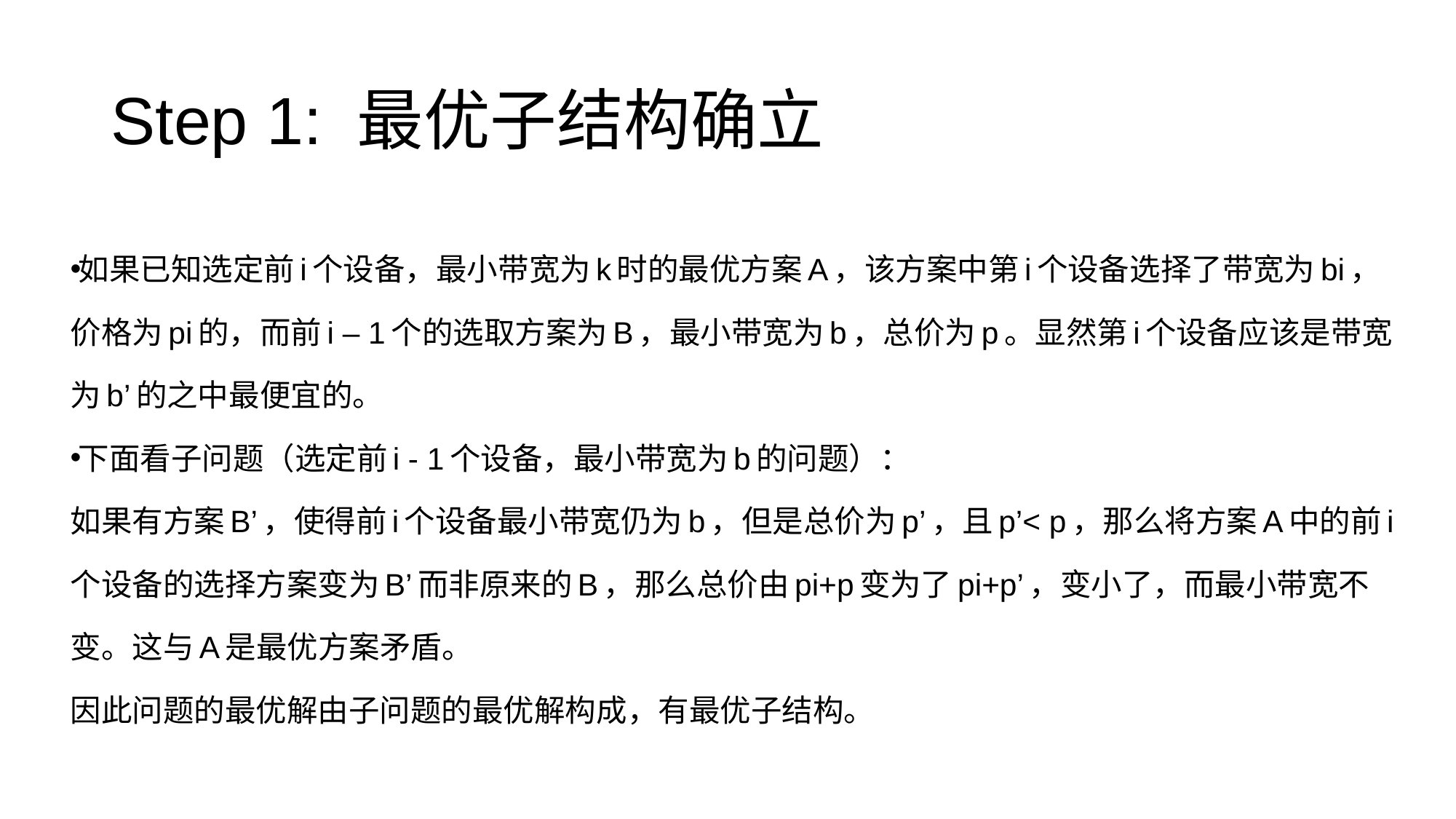

# Step 1: 最优子结构确立
如果已知选定前i个设备，最小带宽为k时的最优方案A，该方案中第i个设备选择了带宽为bi，价格为pi的，而前i – 1个的选取方案为B，最小带宽为b，总价为p。显然第i个设备应该是带宽为b’的之中最便宜的。
下面看子问题（选定前i - 1个设备，最小带宽为b的问题）：
如果有方案B’，使得前i个设备最小带宽仍为b，但是总价为p’，且p’< p，那么将方案A中的前i个设备的选择方案变为B’而非原来的B，那么总价由pi+p变为了pi+p’，变小了，而最小带宽不变。这与A是最优方案矛盾。
因此问题的最优解由子问题的最优解构成，有最优子结构。